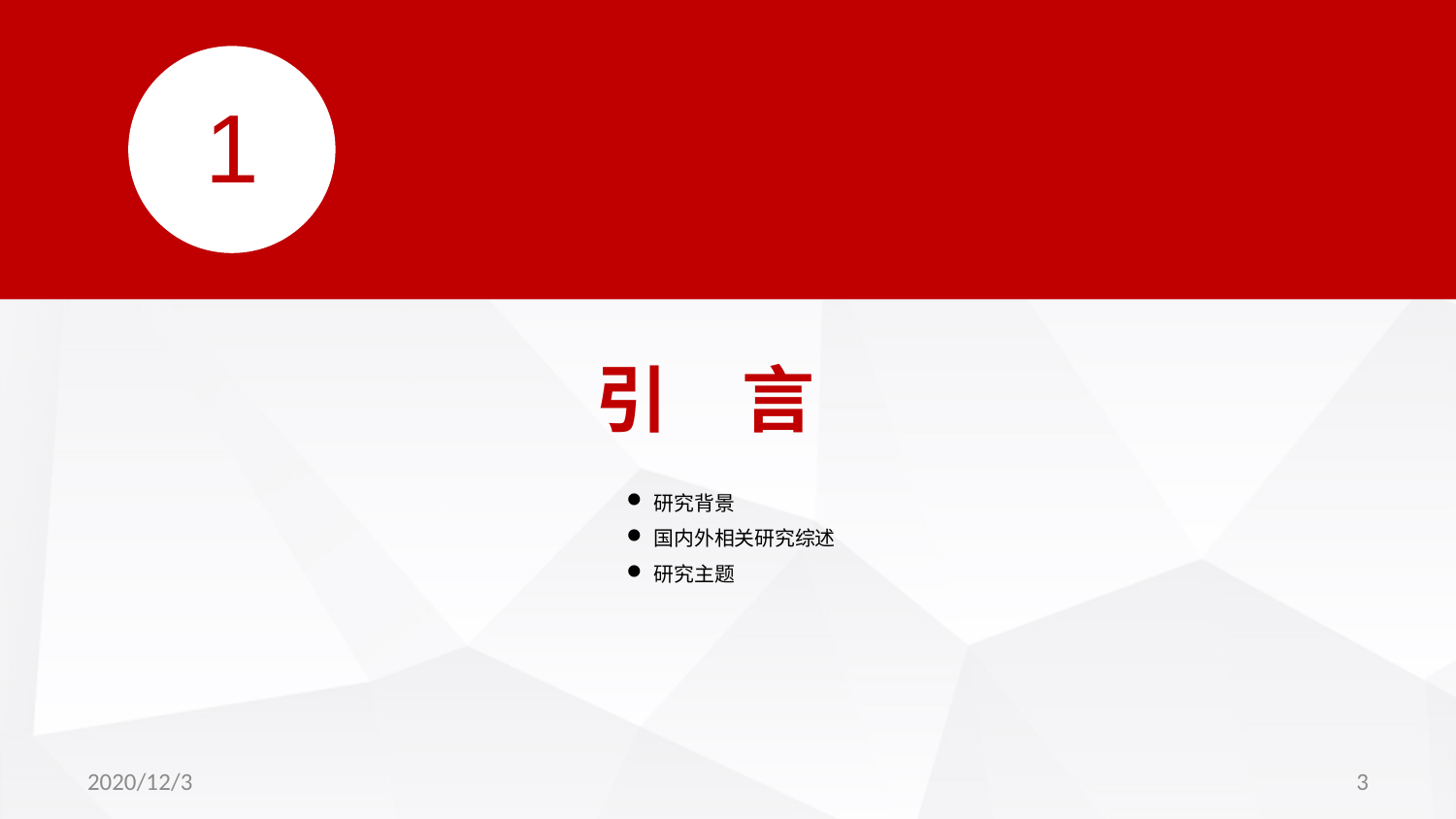

1
引   言
研究背景
国内外相关研究综述
研究主题
2020/12/3
3